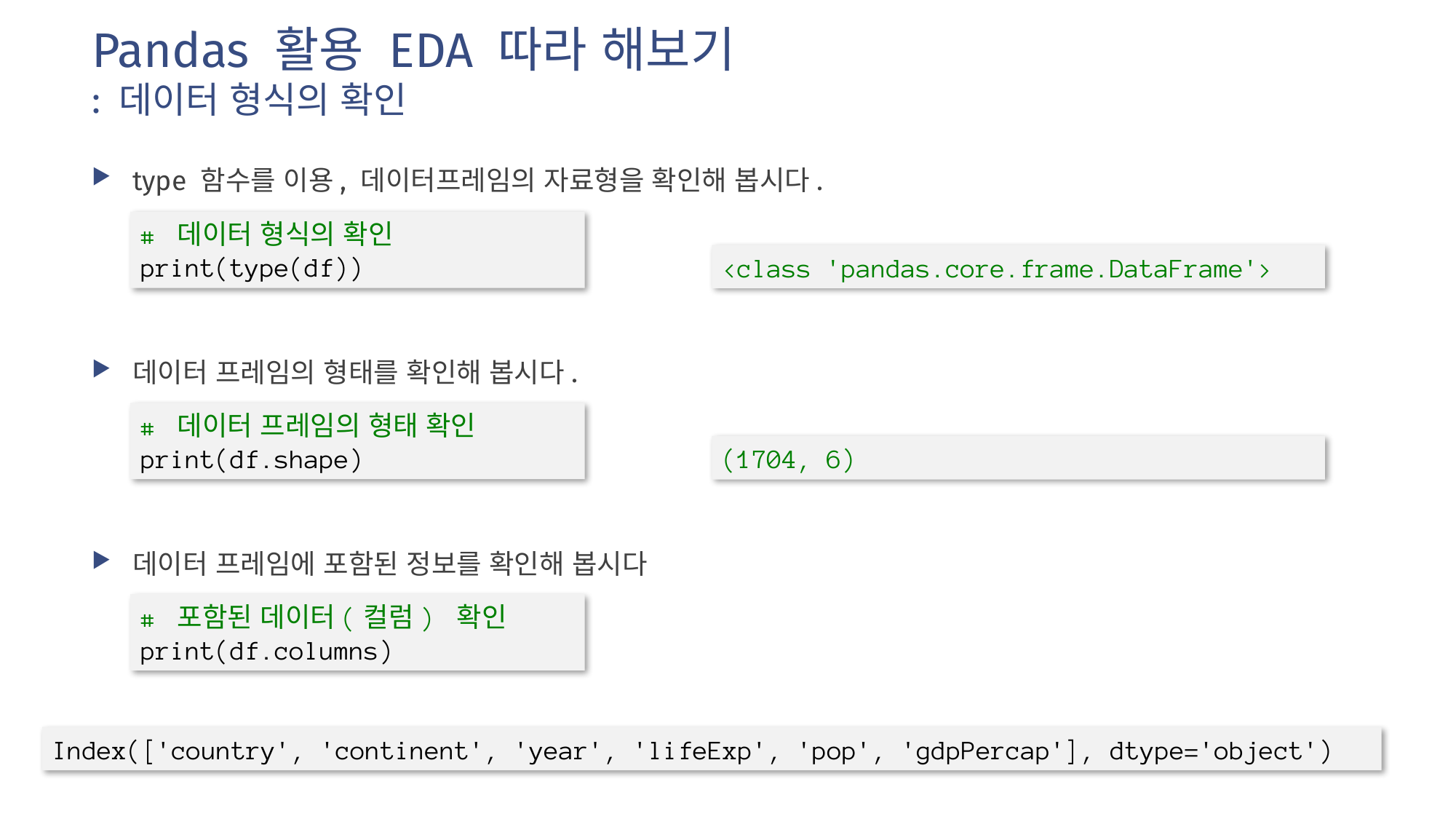

# Pandas 활용 EDA 따라 해보기 : 데이터 형식의 확인
type 함수를 이용, 데이터프레임의 자료형을 확인해 봅시다.

데이터 프레임의 형태를 확인해 봅시다.

데이터 프레임에 포함된 정보를 확인해 봅시다
# 데이터 형식의 확인
print(type(df))
<class 'pandas.core.frame.DataFrame'>
# 데이터 프레임의 형태 확인
print(df.shape)
(1704, 6)
# 포함된 데이터(컬럼) 확인
print(df.columns)
Index(['country', 'continent', 'year', 'lifeExp', 'pop', 'gdpPercap'], dtype='object')